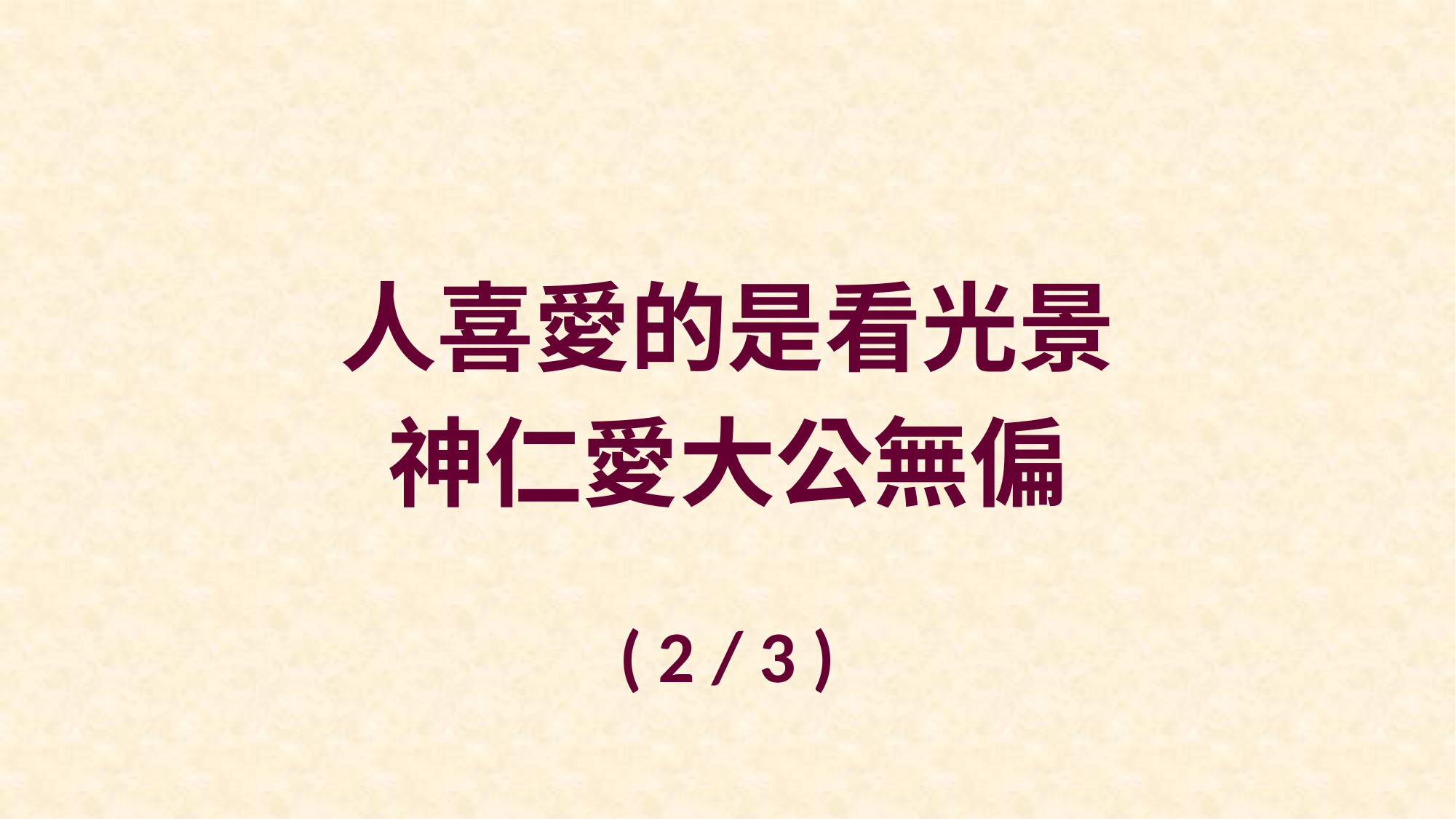

人喜愛的是看光景
神仁愛大公無偏
( 2 / 3 )